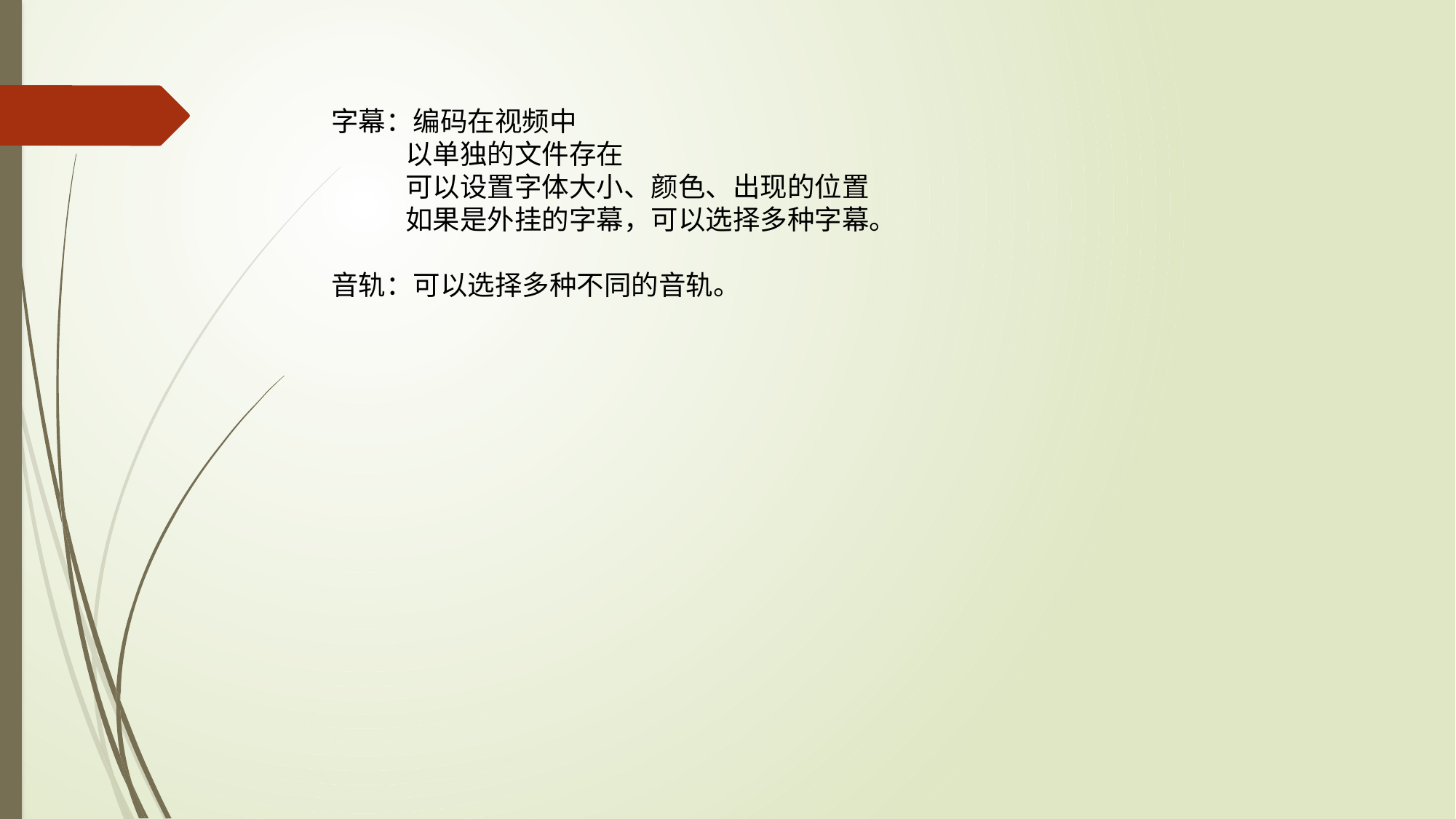

字幕：编码在视频中
           以单独的文件存在
           可以设置字体大小、颜色、出现的位置
           如果是外挂的字幕，可以选择多种字幕。

音轨：可以选择多种不同的音轨。